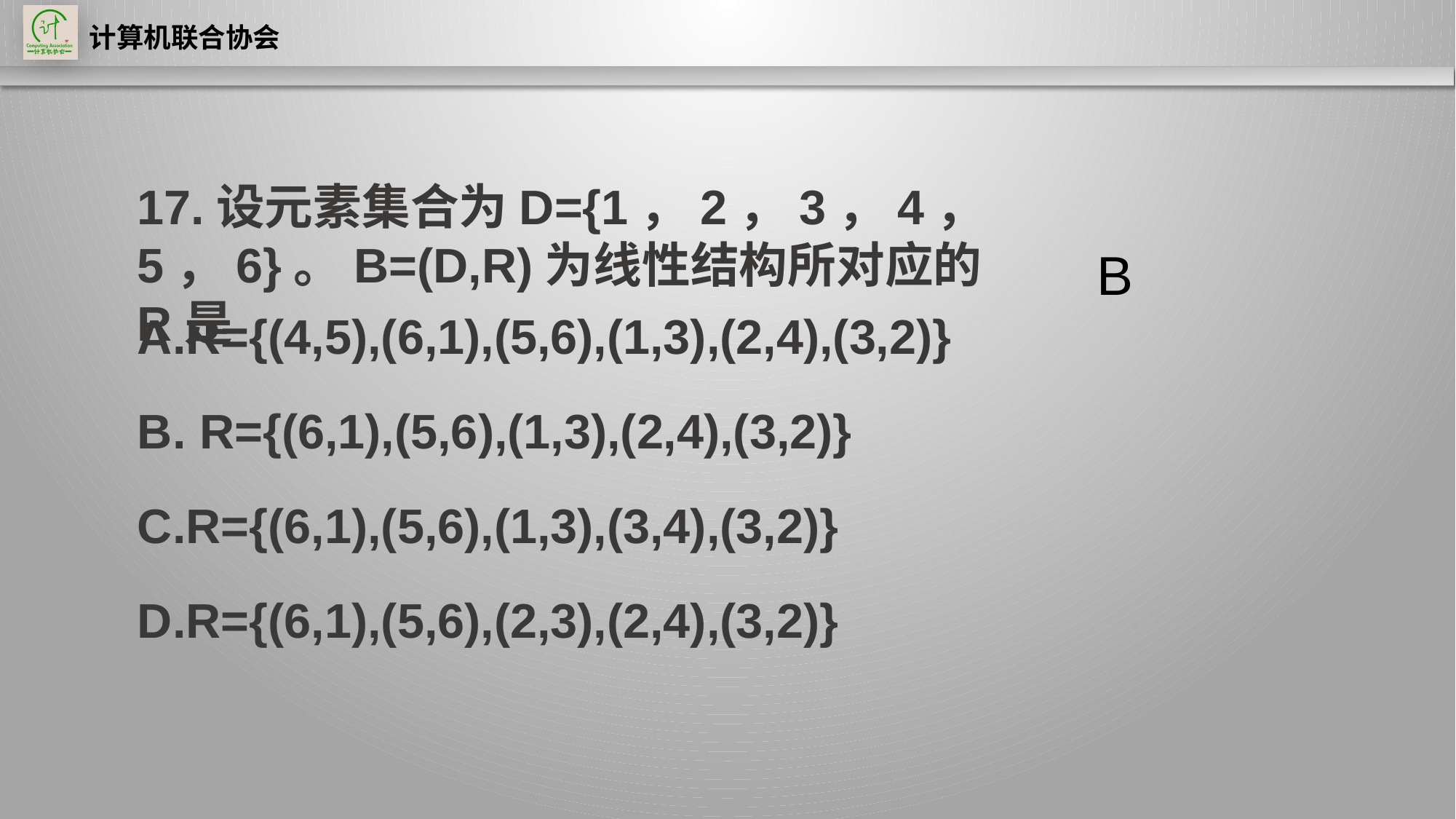

17.设元素集合为D={1，2，3，4，5，6}。B=(D,R)为线性结构所对应的R是
B
A.R={(4,5),(6,1),(5,6),(1,3),(2,4),(3,2)}
B. R={(6,1),(5,6),(1,3),(2,4),(3,2)}
C.R={(6,1),(5,6),(1,3),(3,4),(3,2)}
D.R={(6,1),(5,6),(2,3),(2,4),(3,2)}